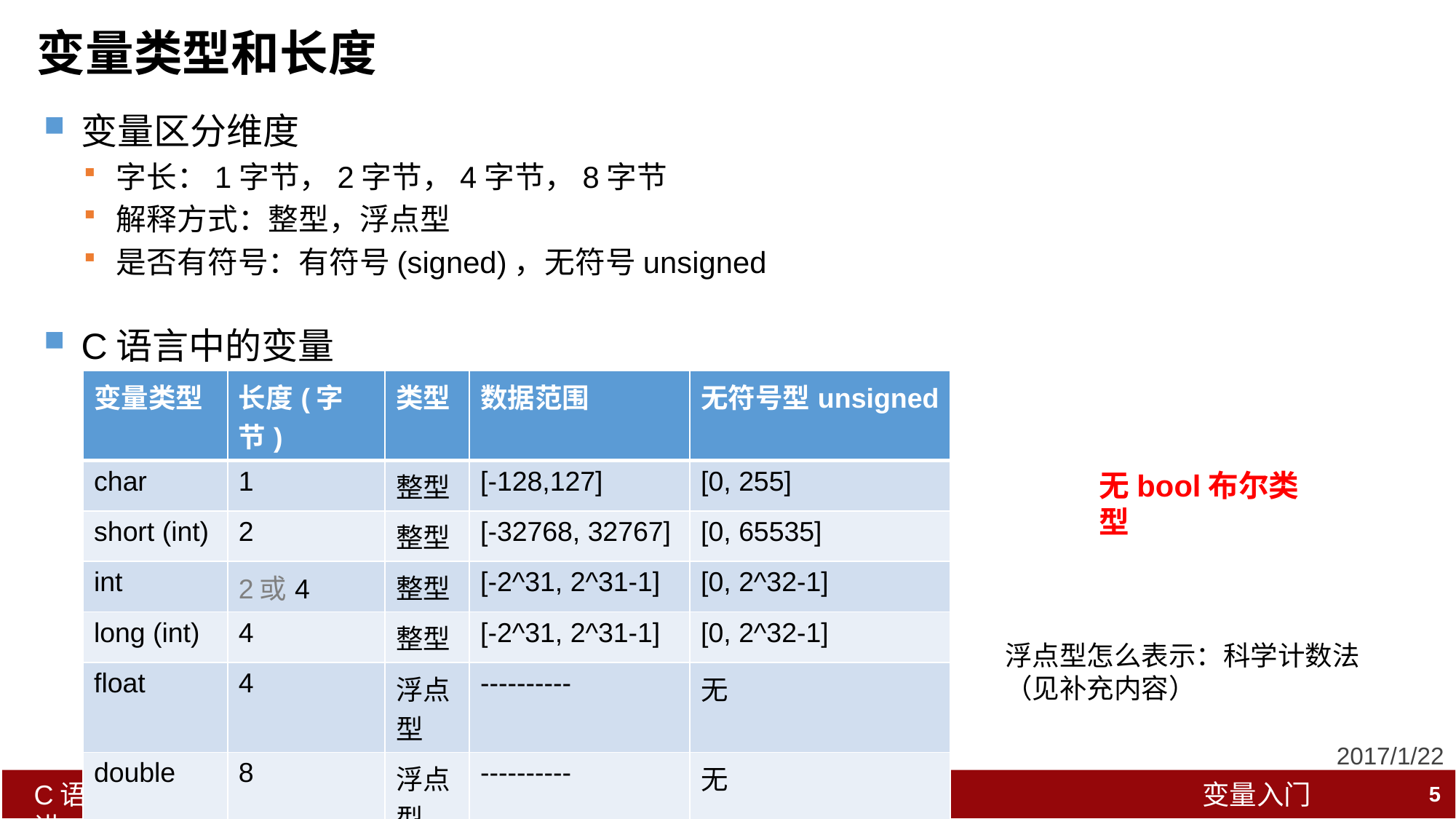

# 变量类型和长度
变量区分维度
字长：1字节，2字节，4字节，8字节
解释方式：整型，浮点型
是否有符号：有符号(signed)，无符号unsigned

C语言中的变量
| 变量类型 | 长度(字节) | 类型 | 数据范围 | 无符号型unsigned |
| --- | --- | --- | --- | --- |
| char | 1 | 整型 | [-128,127] | [0, 255] |
| short (int) | 2 | 整型 | [-32768, 32767] | [0, 65535] |
| int | 2或4 | 整型 | [-2^31, 2^31-1] | [0, 2^32-1] |
| long (int) | 4 | 整型 | [-2^31, 2^31-1] | [0, 2^32-1] |
| float | 4 | 浮点型 | ---------- | 无 |
| double | 8 | 浮点型 | ---------- | 无 |
无bool布尔类型
浮点型怎么表示：科学计数法
（见补充内容）
2017/1/22
5